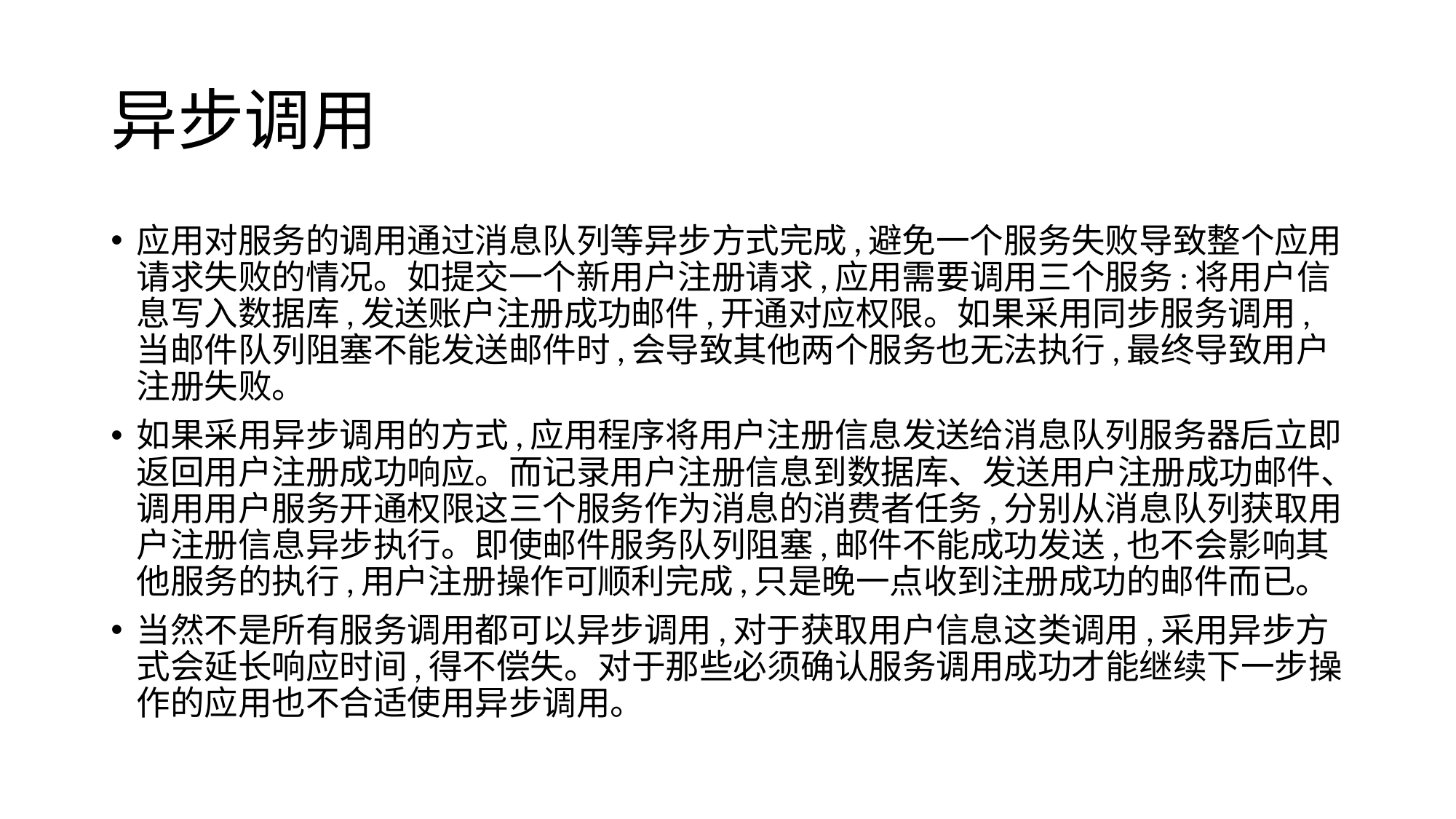

# 异步调用
应用对服务的调用通过消息队列等异步方式完成,避免一个服务失败导致整个应用请求失败的情况。如提交一个新用户注册请求,应用需要调用三个服务:将用户信息写入数据库,发送账户注册成功邮件,开通对应权限。如果采用同步服务调用,当邮件队列阻塞不能发送邮件时,会导致其他两个服务也无法执行,最终导致用户注册失败。
如果采用异步调用的方式,应用程序将用户注册信息发送给消息队列服务器后立即返回用户注册成功响应。而记录用户注册信息到数据库、发送用户注册成功邮件、调用用户服务开通权限这三个服务作为消息的消费者任务,分别从消息队列获取用户注册信息异步执行。即使邮件服务队列阻塞,邮件不能成功发送,也不会影响其他服务的执行,用户注册操作可顺利完成,只是晚一点收到注册成功的邮件而已。
当然不是所有服务调用都可以异步调用,对于获取用户信息这类调用,采用异步方式会延长响应时间,得不偿失。对于那些必须确认服务调用成功才能继续下一步操作的应用也不合适使用异步调用。